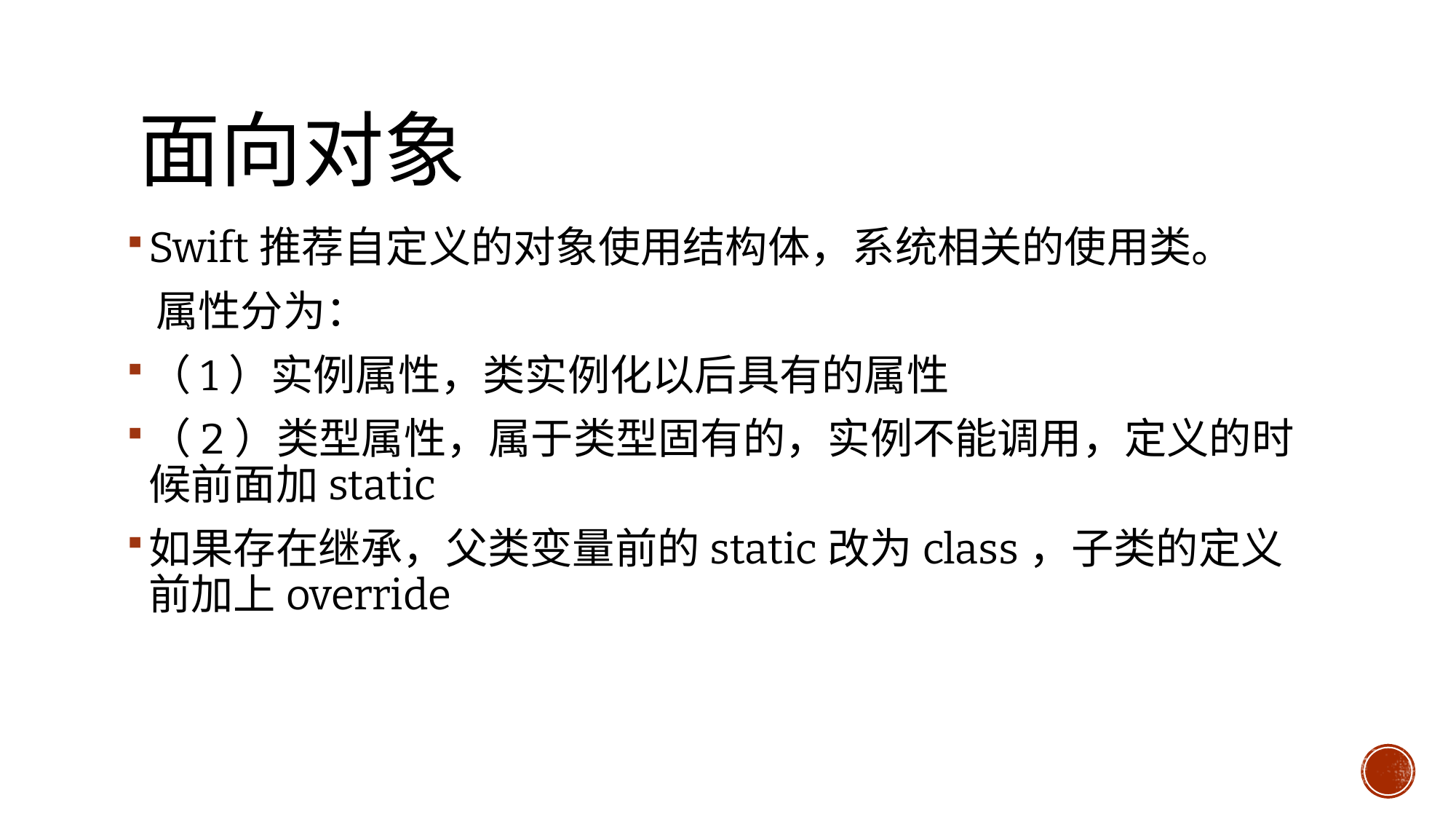

# 面向对象
Swift推荐自定义的对象使用结构体，系统相关的使用类。
  属性分为：
（1）实例属性，类实例化以后具有的属性
（2）类型属性，属于类型固有的，实例不能调用，定义的时候前面加static
如果存在继承，父类变量前的static改为class，子类的定义前加上override